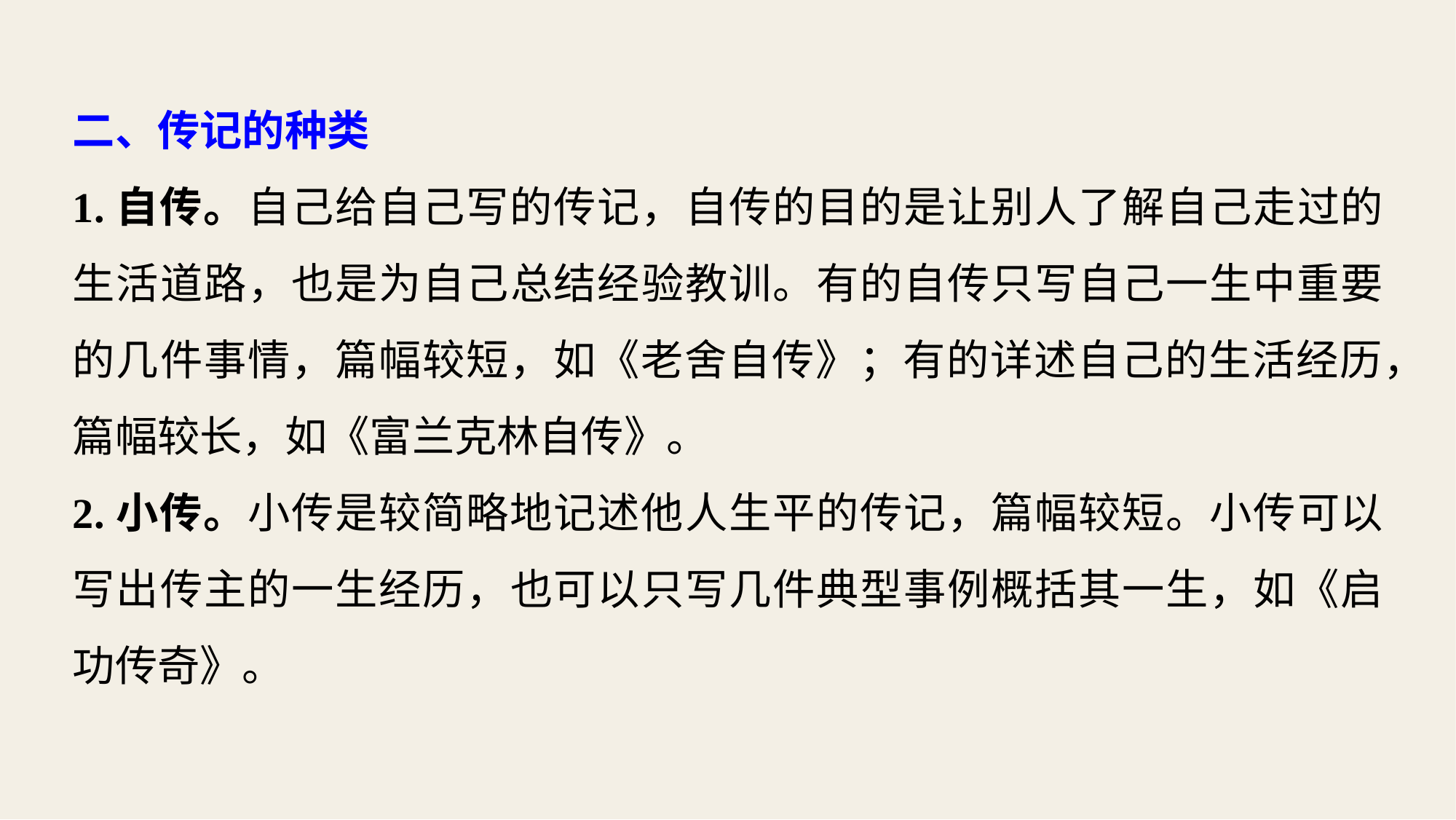

二、传记的种类
1.自传。自己给自己写的传记，自传的目的是让别人了解自己走过的生活道路，也是为自己总结经验教训。有的自传只写自己一生中重要的几件事情，篇幅较短，如《老舍自传》；有的详述自己的生活经历，篇幅较长，如《富兰克林自传》。
2.小传。小传是较简略地记述他人生平的传记，篇幅较短。小传可以写出传主的一生经历，也可以只写几件典型事例概括其一生，如《启功传奇》。